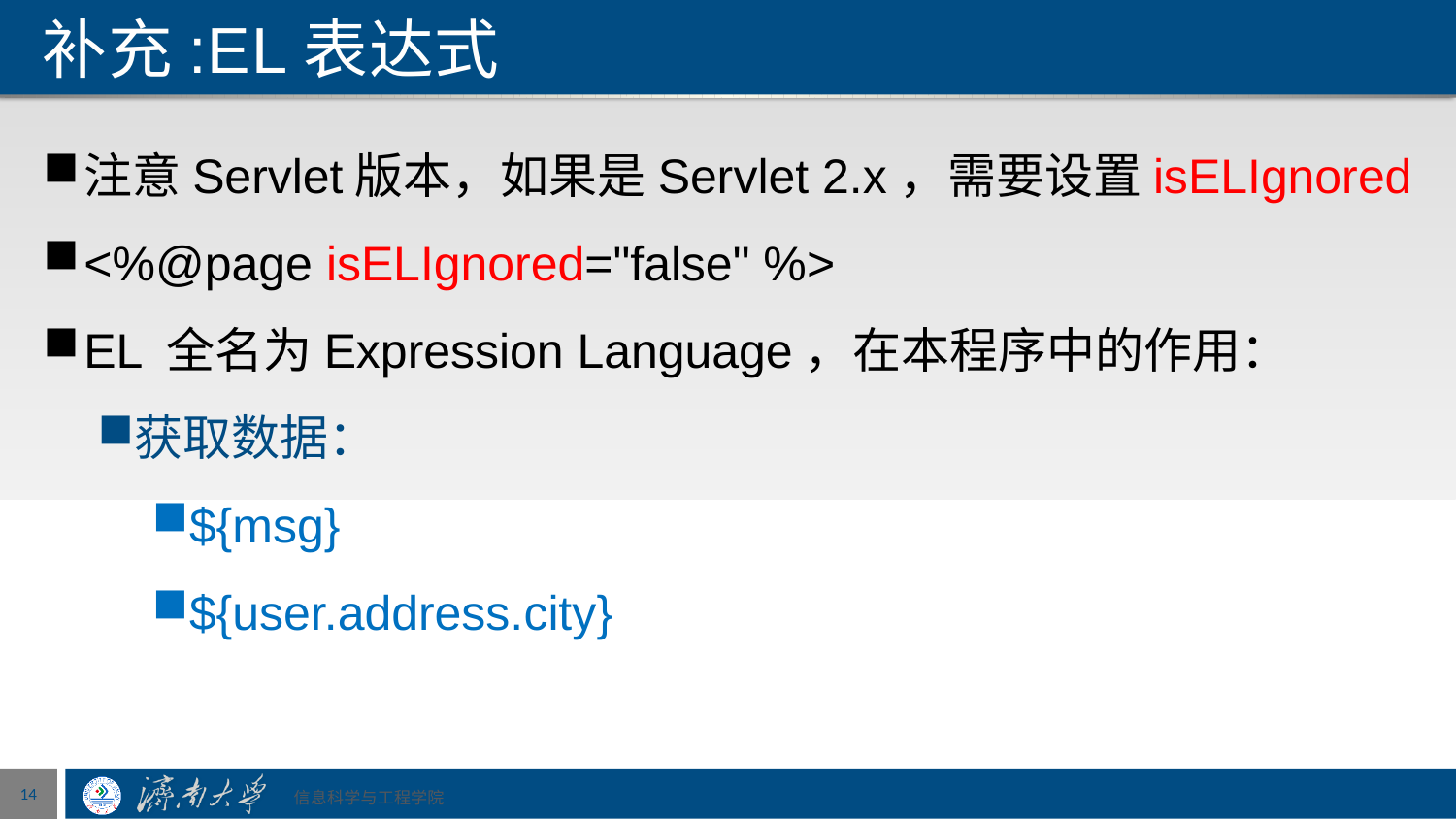

# 补充:EL表达式
注意Servlet版本，如果是Servlet 2.x，需要设置isELIgnored
<%@page isELIgnored="false" %>
EL 全名为Expression Language，在本程序中的作用：
获取数据：
${msg}
${user.address.city}